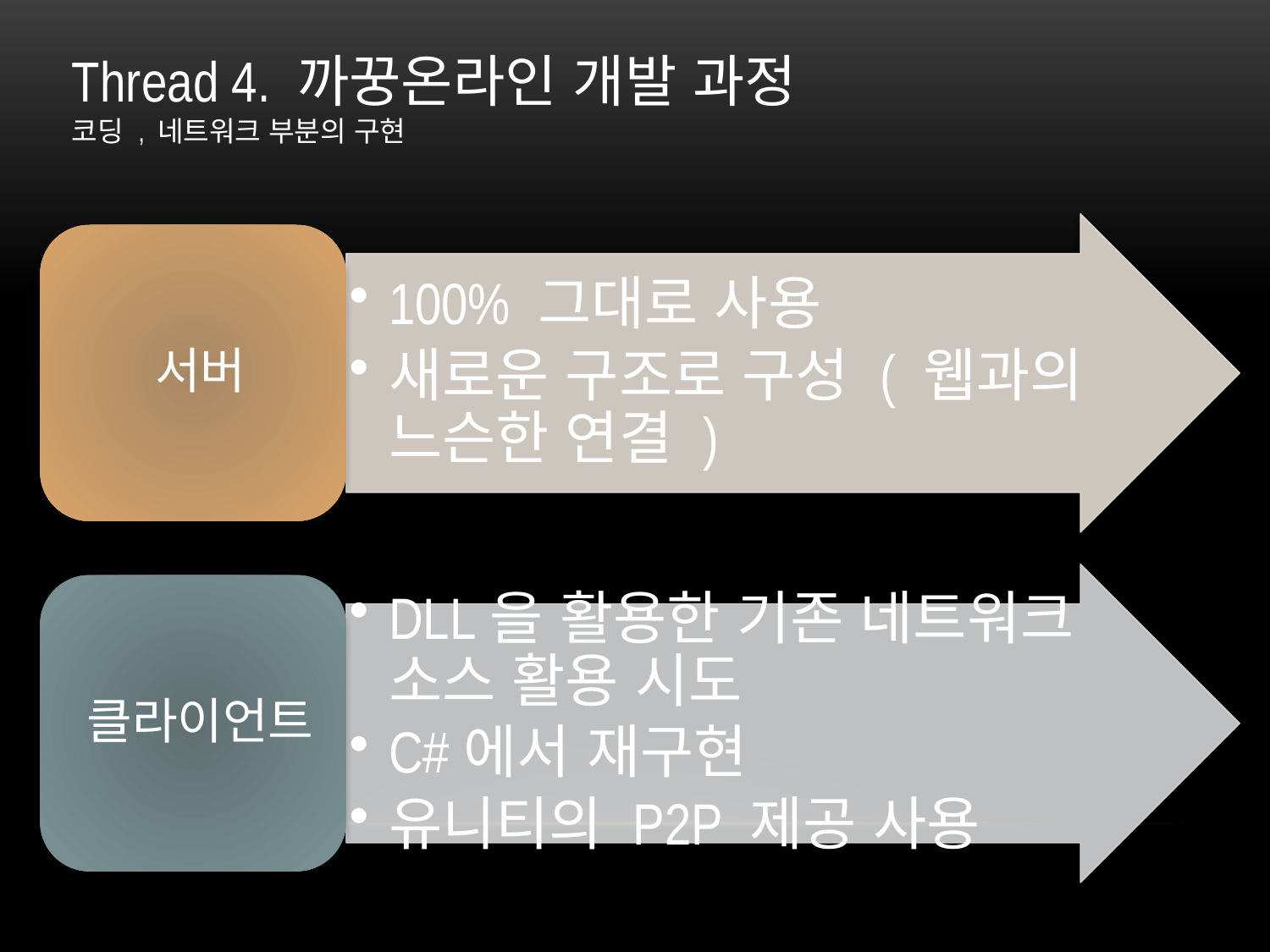

Thread 4. 까꿍온라인 개발 과정
코딩 , 네트워크 부분의 구현
100% 그대로 사용
새로운 구조로 구성 ( 웹과의 느슨한 연결 )
서버
DLL을 활용한 기존 네트워크 소스 활용 시도
C#에서 재구현
유니티의 P2P 제공 사용
클라이언트